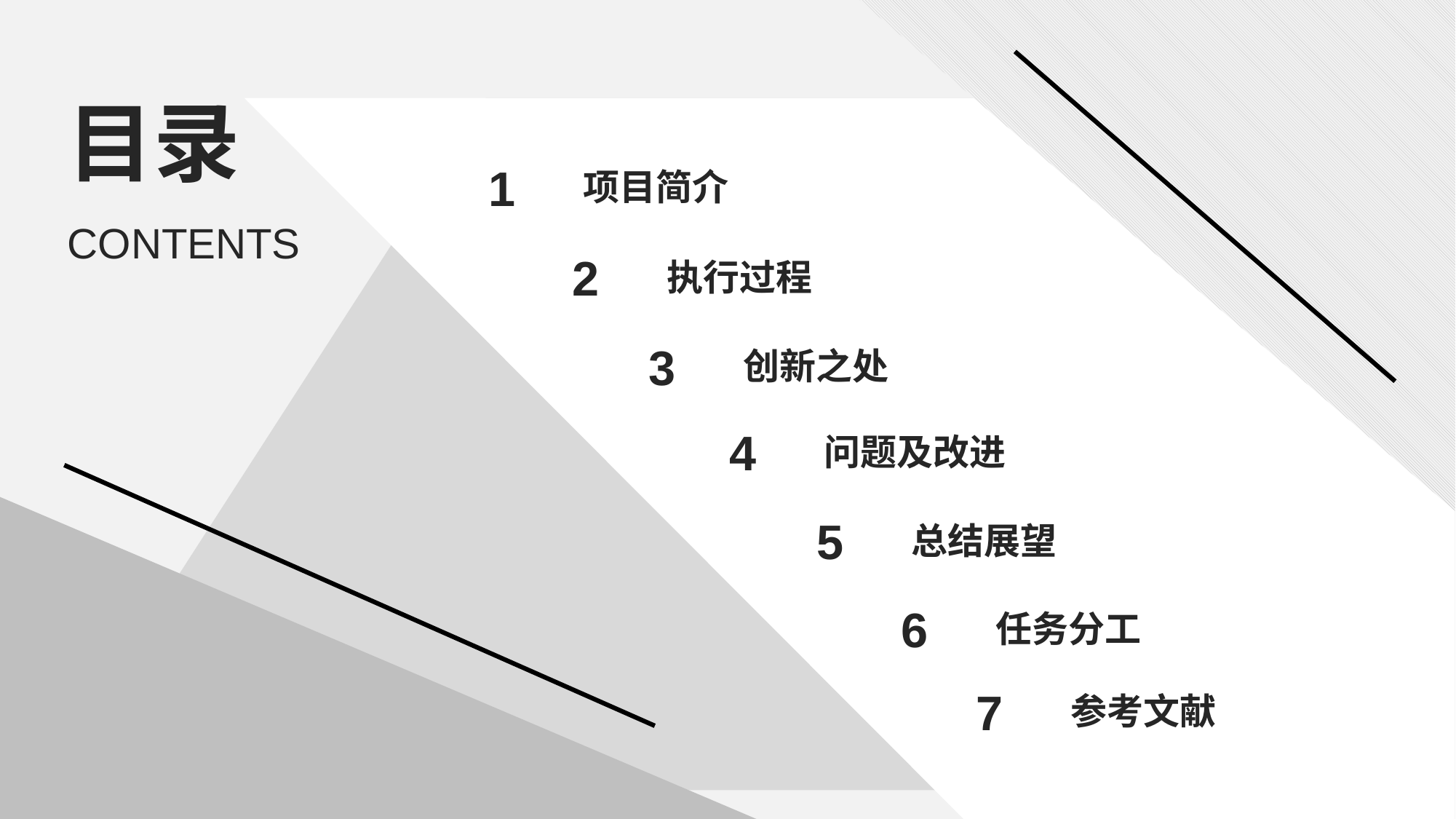

目录
项目简介
1
CONTENTS
执行过程
2
创新之处
3
问题及改进
4
总结展望
5
任务分工
6
参考文献
7